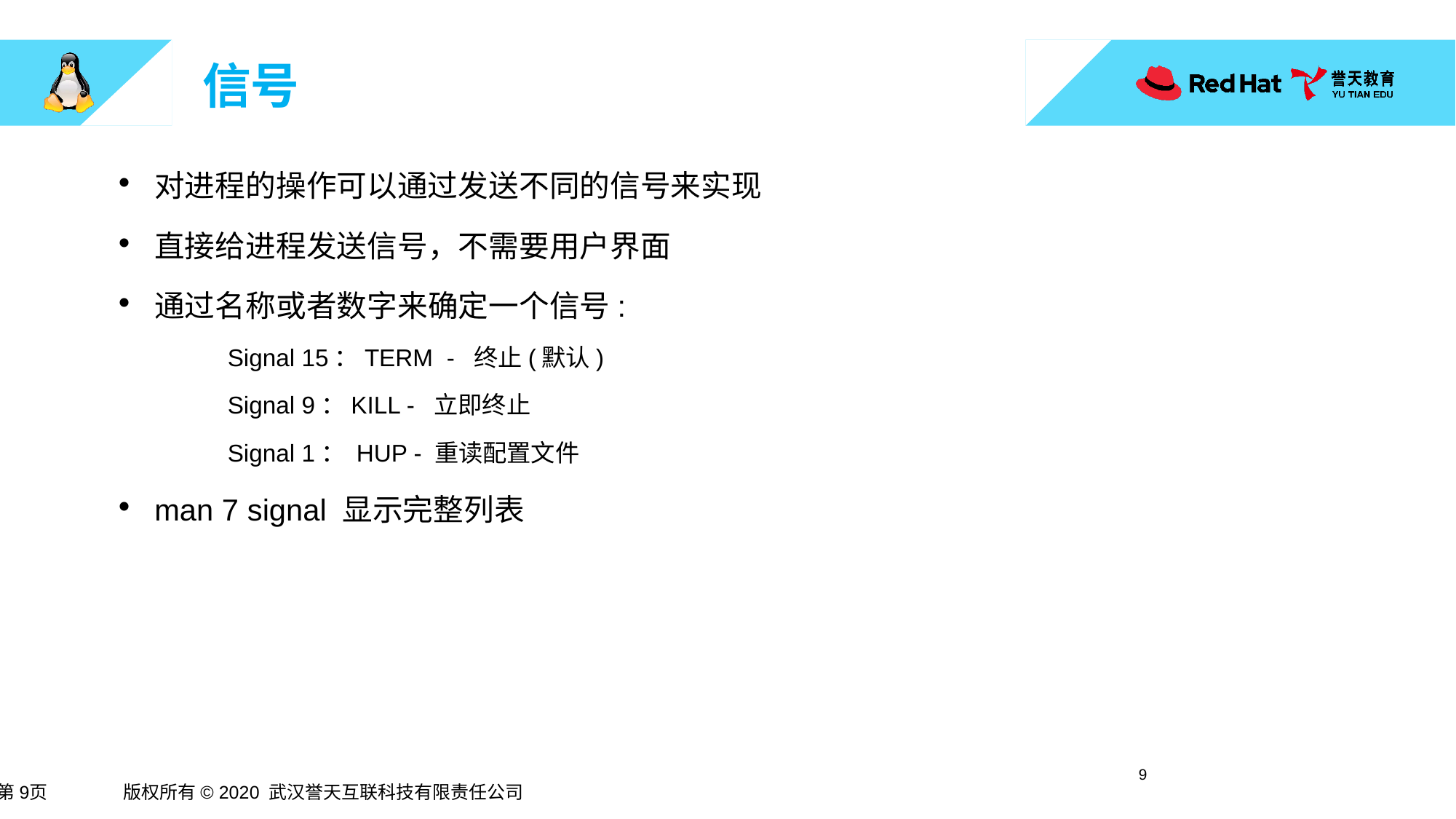

# 信号
对进程的操作可以通过发送不同的信号来实现
直接给进程发送信号，不需要用户界面
通过名称或者数字来确定一个信号:
Signal 15：TERM  -  终止(默认)
Signal 9：KILL -  立即终止
Signal 1： HUP - 重读配置文件
man 7 signal 显示完整列表
9